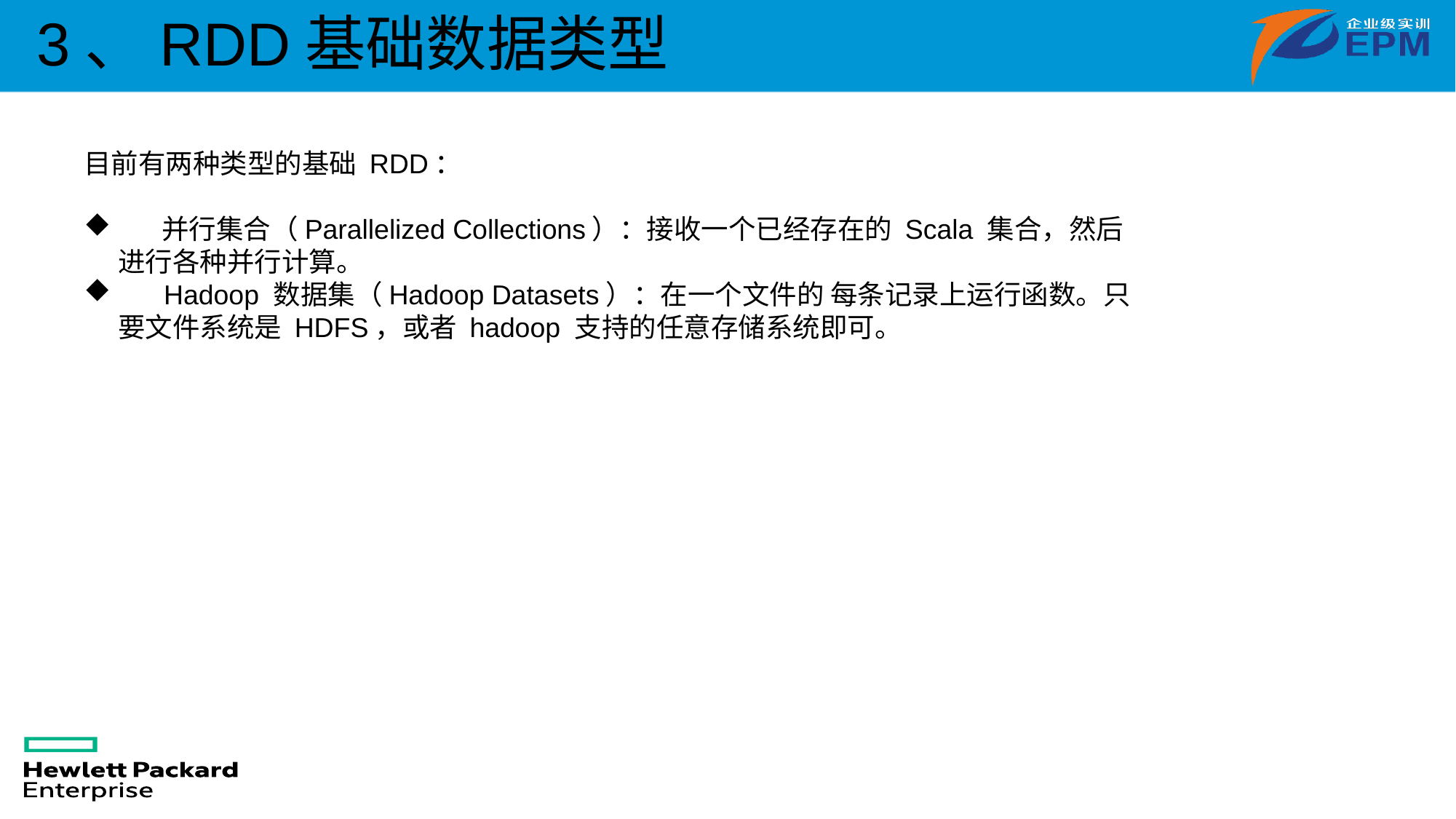

3、RDD基础数据类型
目前有两种类型的基础 RDD：

      并行集合（Parallelized Collections）：接收一个已经存在的 Scala 集合，然后进行各种并行计算。
      Hadoop 数据集（Hadoop Datasets）：在一个文件的 每条记录上运行函数。只要文件系统是 HDFS，或者 hadoop 支持的任意存储系统即可。